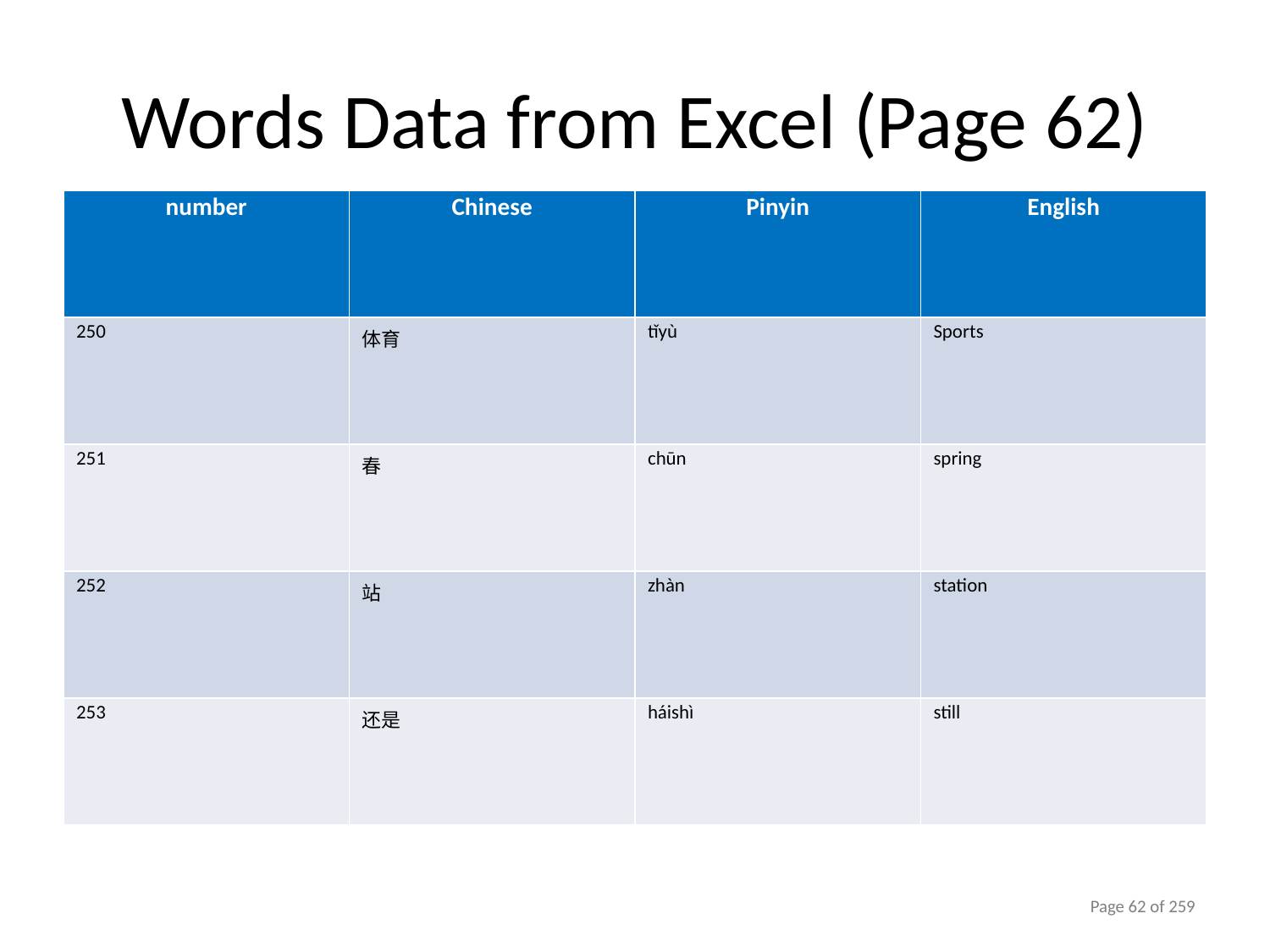

# Words Data from Excel (Page 62)
| number | Chinese | Pinyin | English |
| --- | --- | --- | --- |
| 250 | 体育 | tǐyù | Sports |
| 251 | 春 | chūn | spring |
| 252 | 站 | zhàn | station |
| 253 | 还是 | háishì | still |

Page 62 of 259